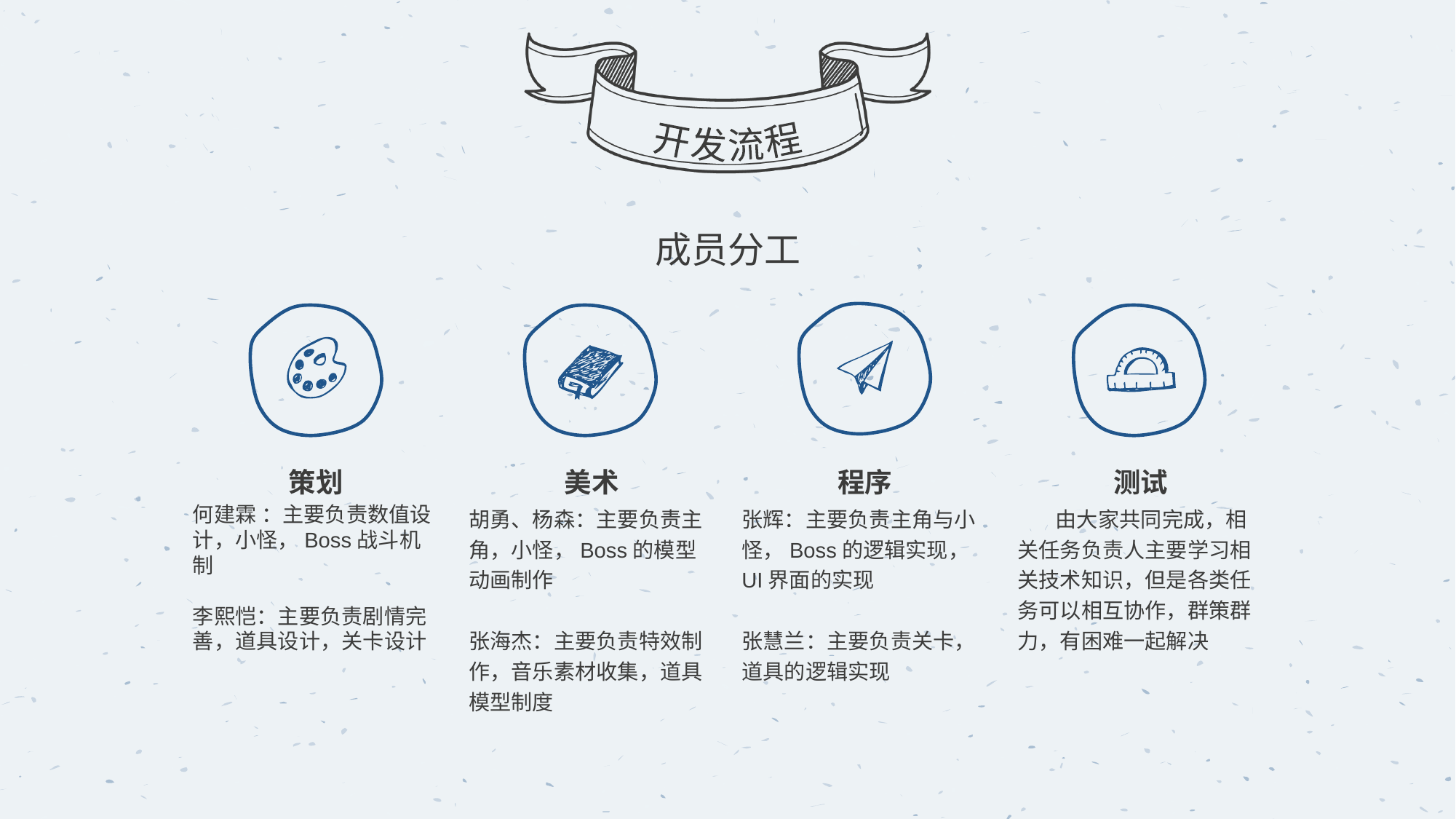

开发流程
成员分工

策划
何建霖 ：主要负责数值设计，小怪，Boss战斗机制

李熙恺：主要负责剧情完善，道具设计，关卡设计
美术
胡勇、杨森：主要负责主角，小怪，Boss的模型动画制作

张海杰：主要负责特效制作，音乐素材收集，道具模型制度
程序
张辉：主要负责主角与小怪，Boss的逻辑实现，UI界面的实现

张慧兰：主要负责关卡，道具的逻辑实现
测试
       由大家共同完成，相关任务负责人主要学习相关技术知识，但是各类任务可以相互协作，群策群力，有困难一起解决